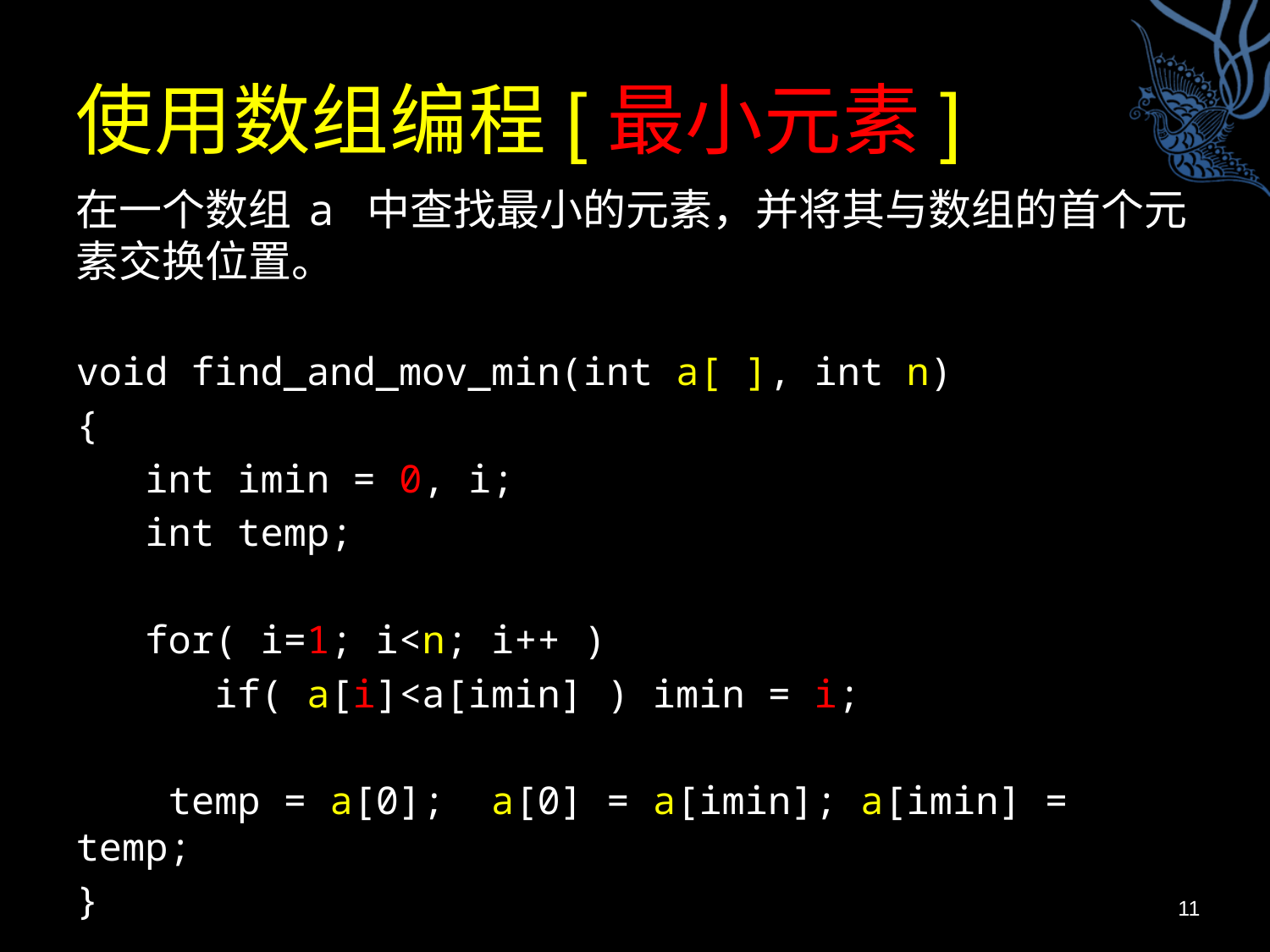

# 使用数组编程[最小元素]
在一个数组 a 中查找最小的元素，并将其与数组的首个元素交换位置。

void find_and_mov_min(int a[ ], int n)
{
   int imin = 0, i;
   int temp;

   for( i=1; i<n; i++ )
      if( a[i]<a[imin] ) imin = i;

    temp = a[0];  a[0] = a[imin]; a[imin] = temp;
}
11